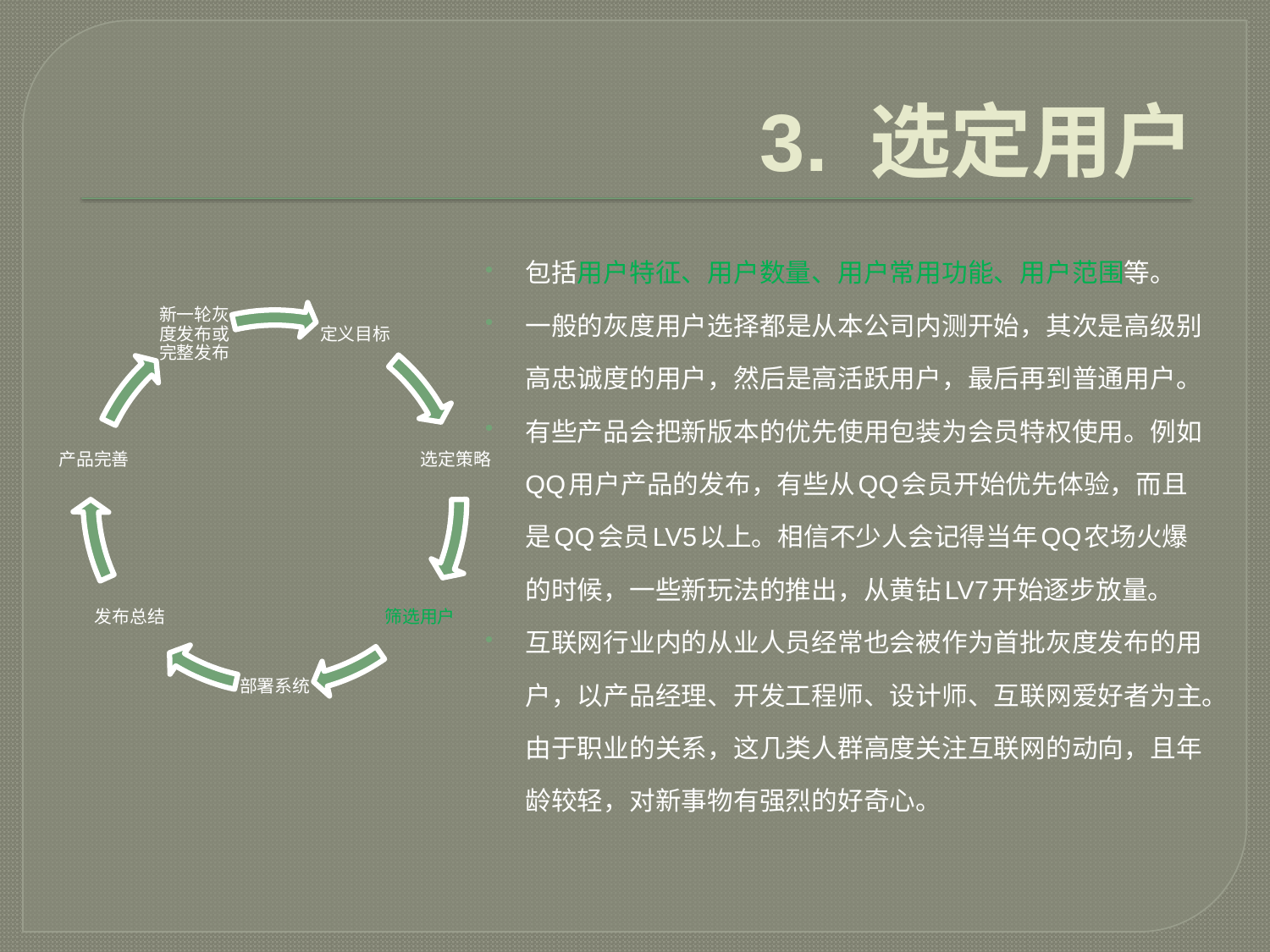

# 3. 选定用户
包括用户特征、用户数量、用户常用功能、用户范围等。
一般的灰度用户选择都是从本公司内测开始，其次是高级别高忠诚度的用户，然后是高活跃用户，最后再到普通用户。
有些产品会把新版本的优先使用包装为会员特权使用。例如QQ用户产品的发布，有些从QQ会员开始优先体验，而且是QQ会员LV5以上。相信不少人会记得当年QQ农场火爆的时候，一些新玩法的推出，从黄钻LV7开始逐步放量。
互联网行业内的从业人员经常也会被作为首批灰度发布的用户，以产品经理、开发工程师、设计师、互联网爱好者为主。由于职业的关系，这几类人群高度关注互联网的动向，且年龄较轻，对新事物有强烈的好奇心。

定义目标
选定策略
筛选用户
部署系统
发布总结
产品完善
新一轮灰度发布或完整发布